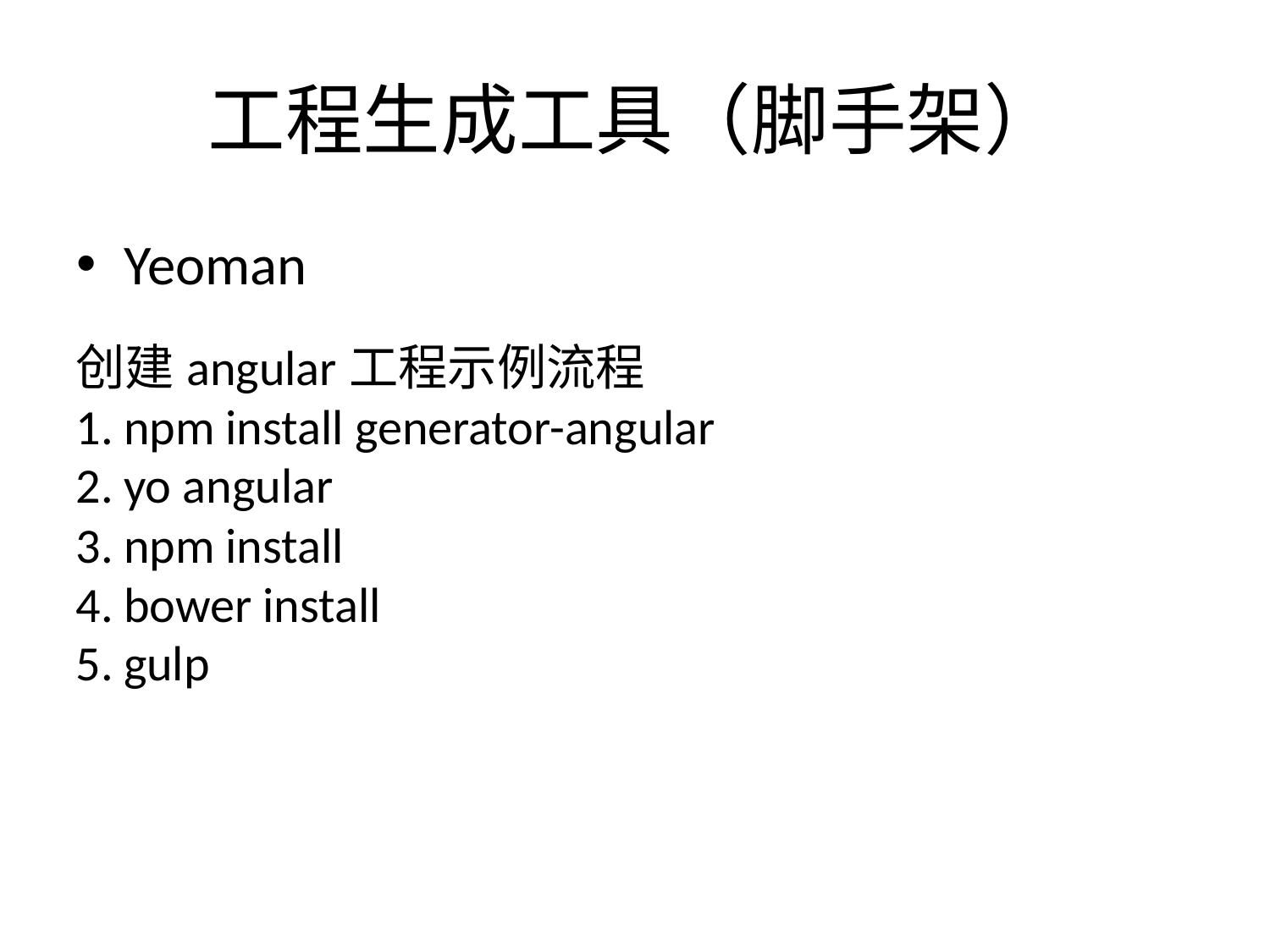

# 工程生成工具（脚手架）
Yeoman
创建angular工程示例流程
npm install generator-angular
yo angular
npm install
bower install
gulp